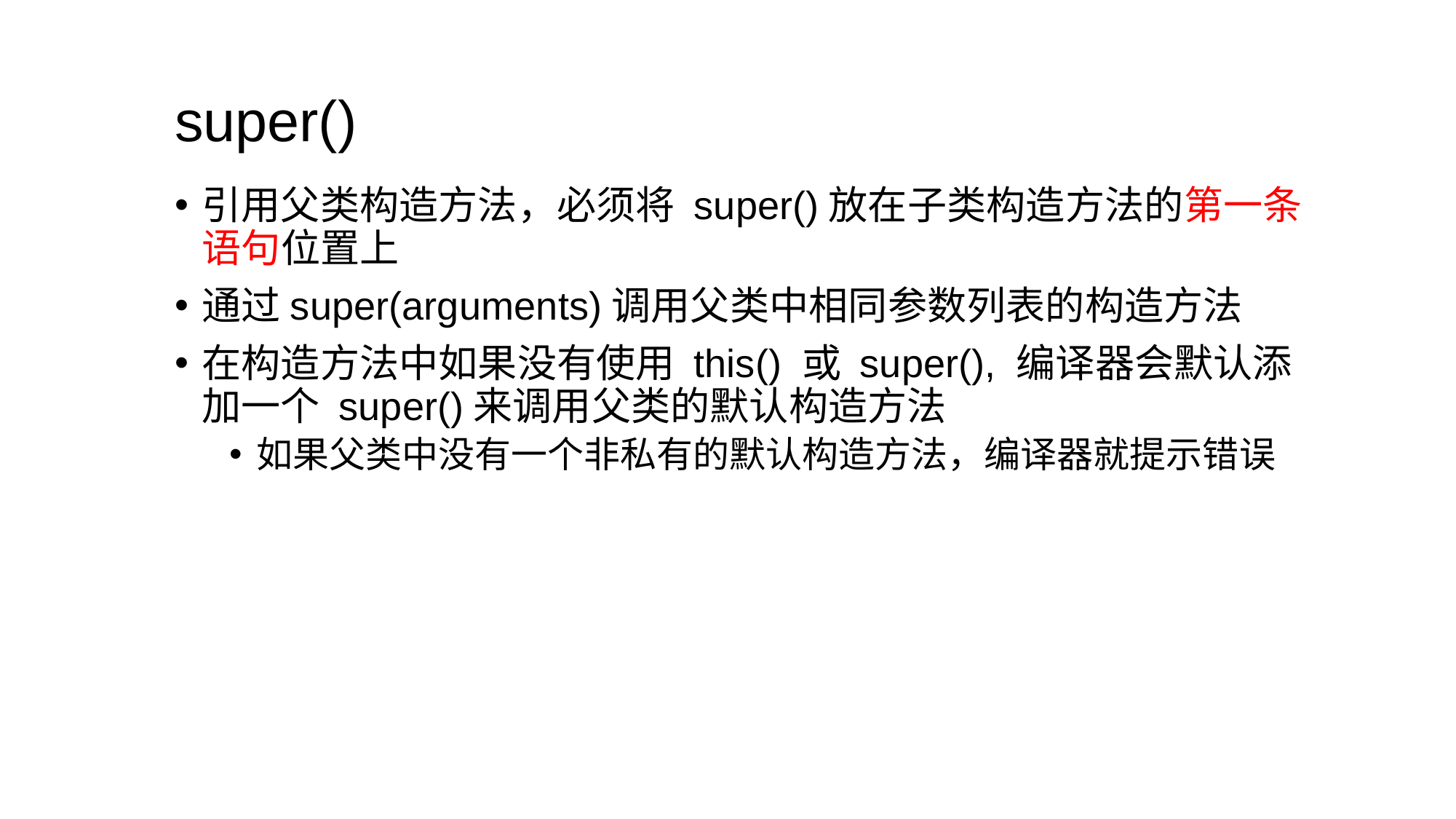

# super()
引用父类构造方法，必须将 super()放在子类构造方法的第一条语句位置上
通过super(arguments)调用父类中相同参数列表的构造方法
在构造方法中如果没有使用 this() 或 super(), 编译器会默认添加一个 super()来调用父类的默认构造方法
如果父类中没有一个非私有的默认构造方法，编译器就提示错误